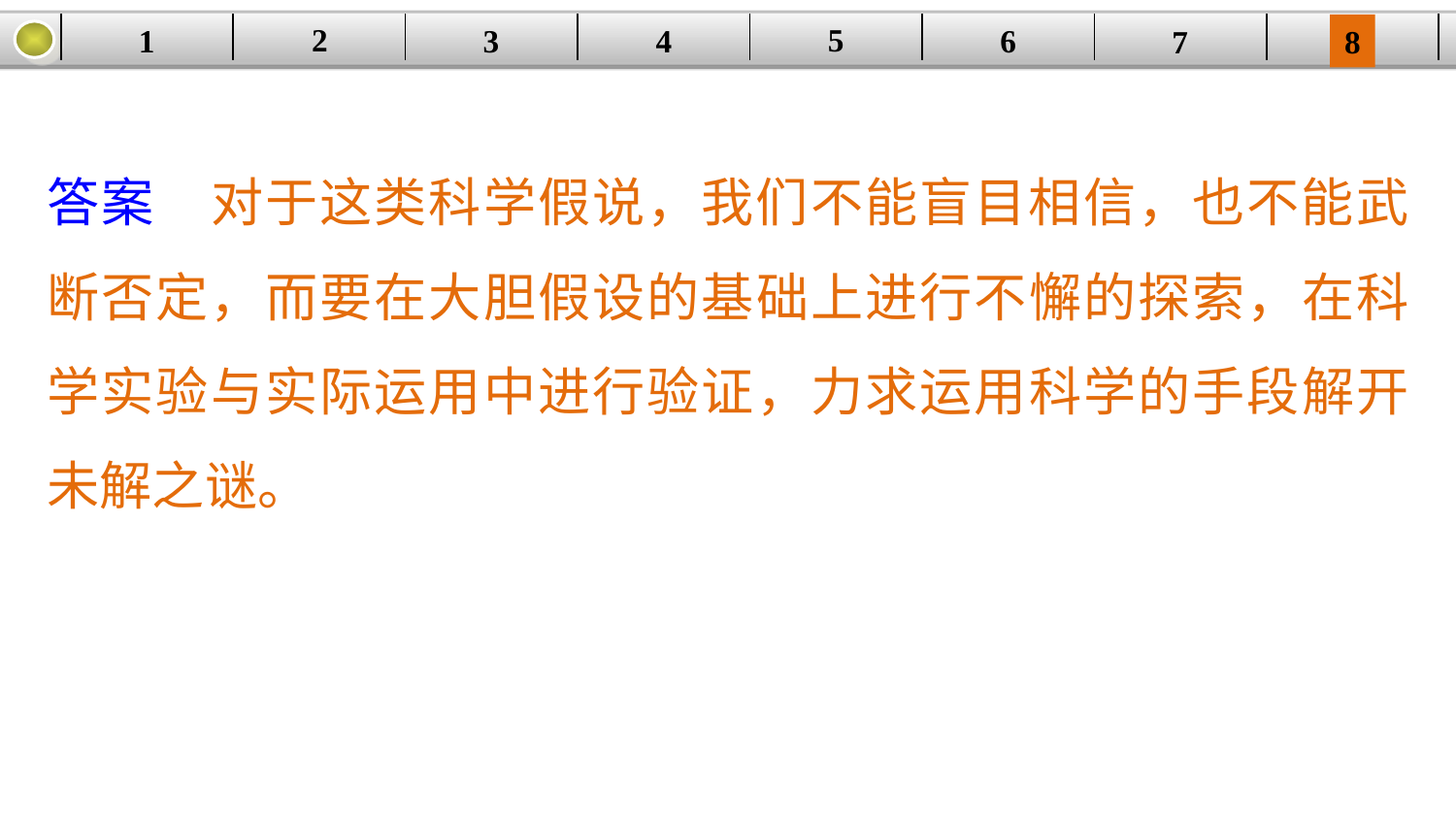

5
2
1
4
6
|  |  |  |  |  |  |  |  |
| --- | --- | --- | --- | --- | --- | --- | --- |
3
8
7

答案　对于这类科学假说，我们不能盲目相信，也不能武断否定，而要在大胆假设的基础上进行不懈的探索，在科学实验与实际运用中进行验证，力求运用科学的手段解开未解之谜。